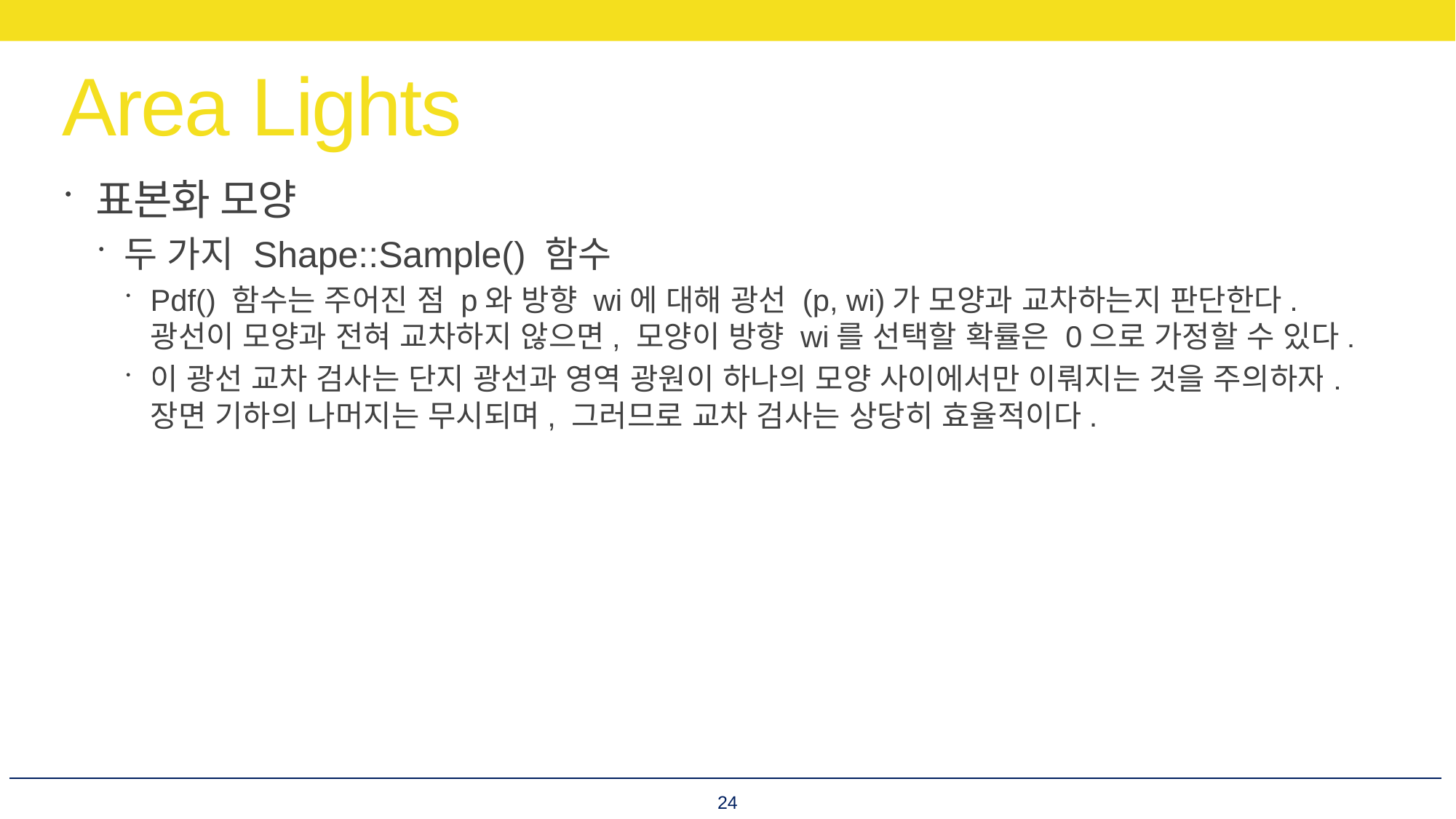

# Area Lights
표본화 모양
두 가지 Shape::Sample() 함수
Pdf() 함수는 주어진 점 p와 방향 wi에 대해 광선 (p, wi)가 모양과 교차하는지 판단한다.
광선이 모양과 전혀 교차하지 않으면, 모양이 방향 wi를 선택할 확률은 0으로 가정할 수 있다.
이 광선 교차 검사는 단지 광선과 영역 광원이 하나의 모양 사이에서만 이뤄지는 것을 주의하자.
장면 기하의 나머지는 무시되며, 그러므로 교차 검사는 상당히 효율적이다.

24